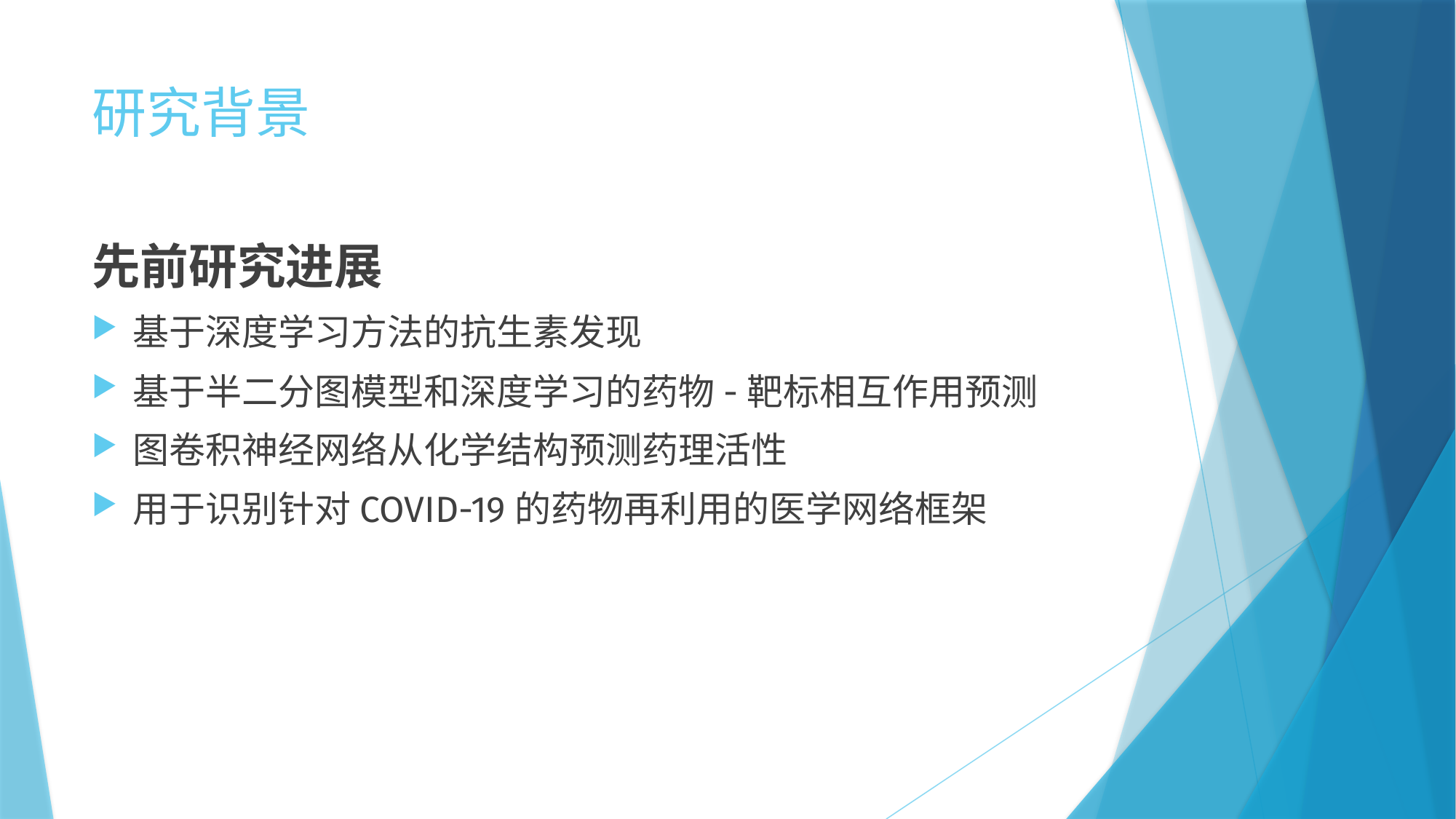

# 研究背景
先前研究进展
基于深度学习方法的抗生素发现
基于半二分图模型和深度学习的药物-靶标相互作用预测
图卷积神经网络从化学结构预测药理活性
用于识别针对COVID-19的药物再利用的医学网络框架